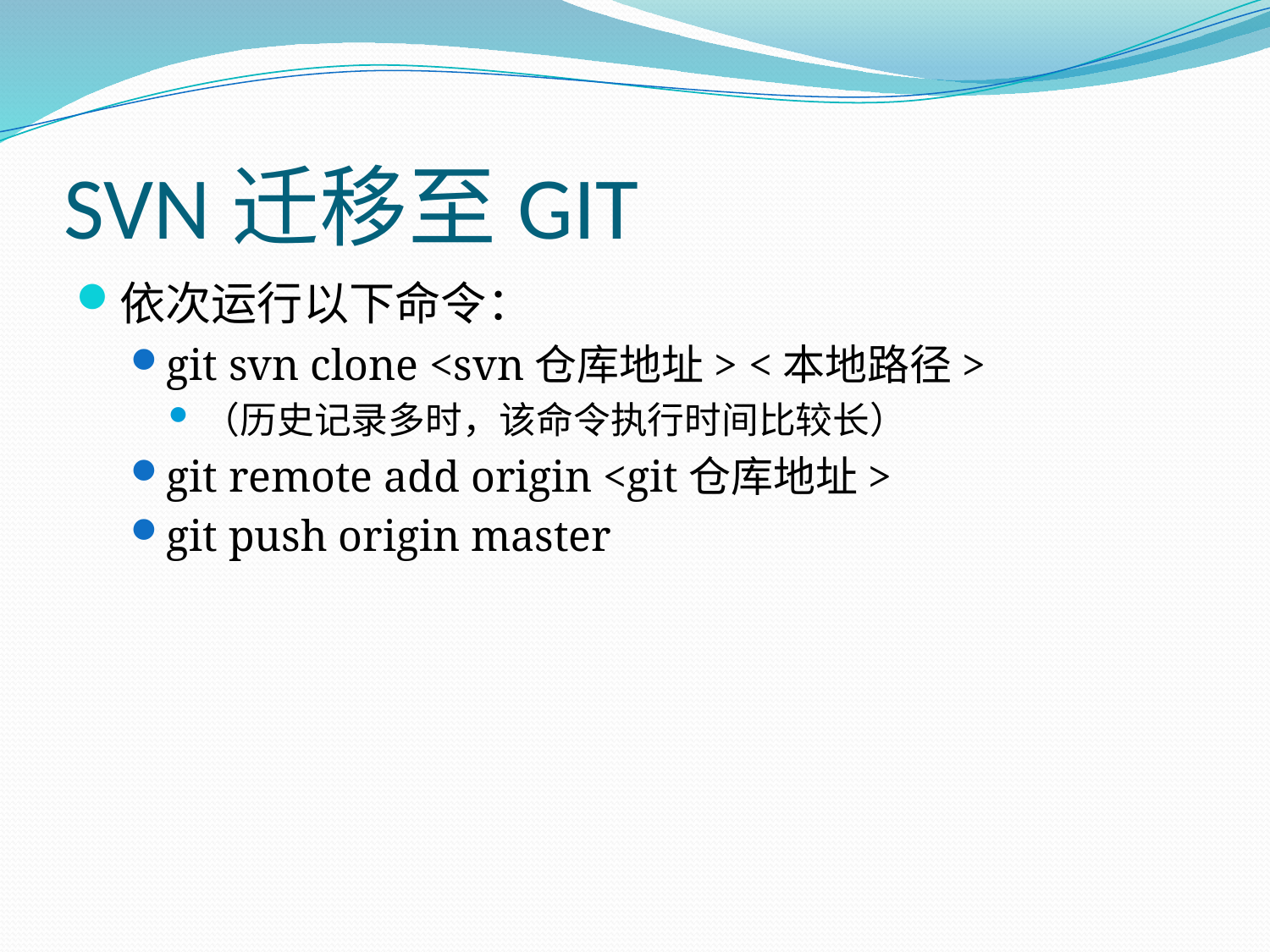

# SVN迁移至GIT
依次运行以下命令：
git svn clone <svn仓库地址> <本地路径>
（历史记录多时，该命令执行时间比较长）
git remote add origin <git仓库地址>
git push origin master